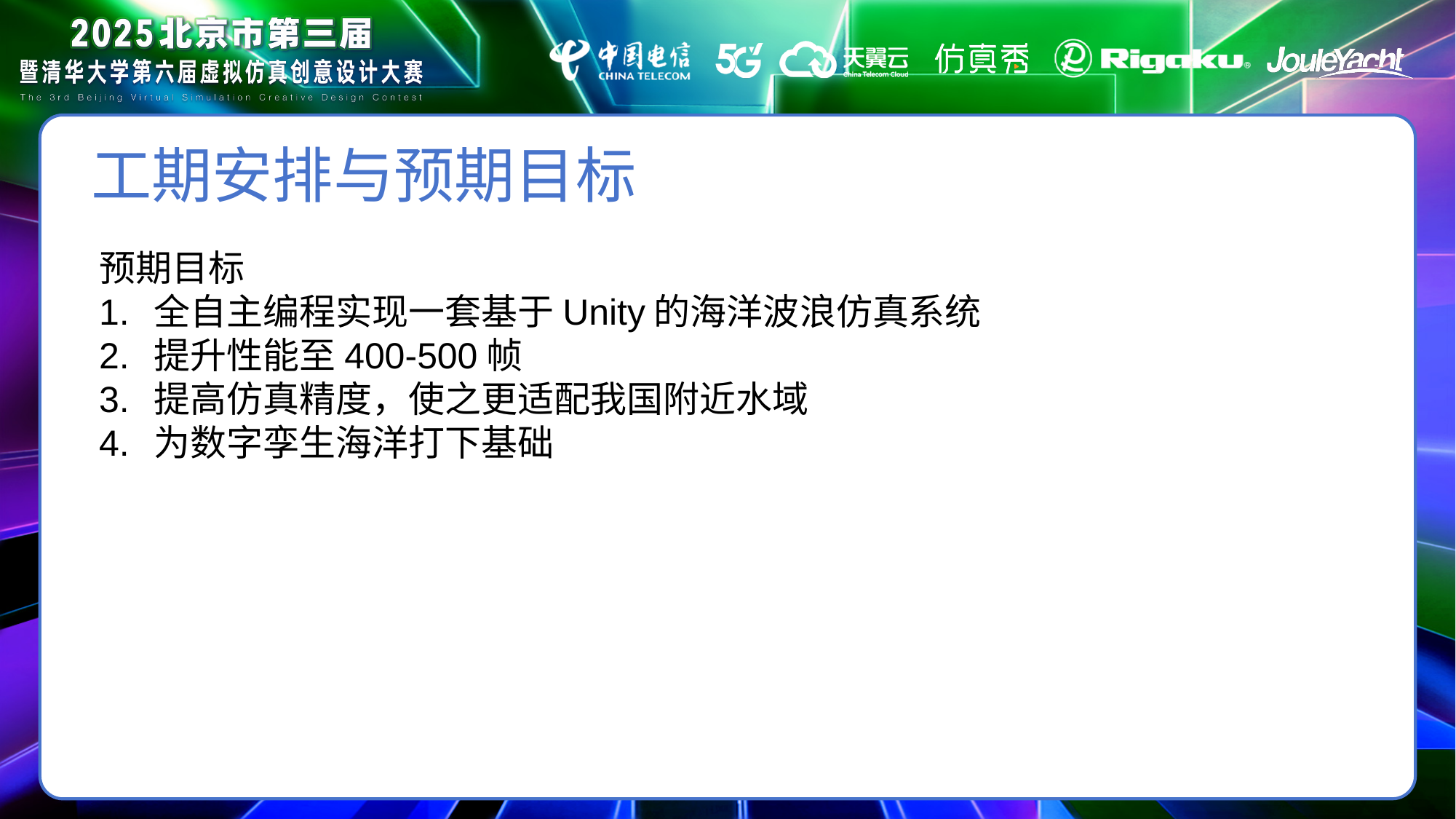

工期安排与预期目标
预期目标
全自主编程实现一套基于Unity的海洋波浪仿真系统
提升性能至400-500帧
提高仿真精度，使之更适配我国附近水域
为数字孪生海洋打下基础